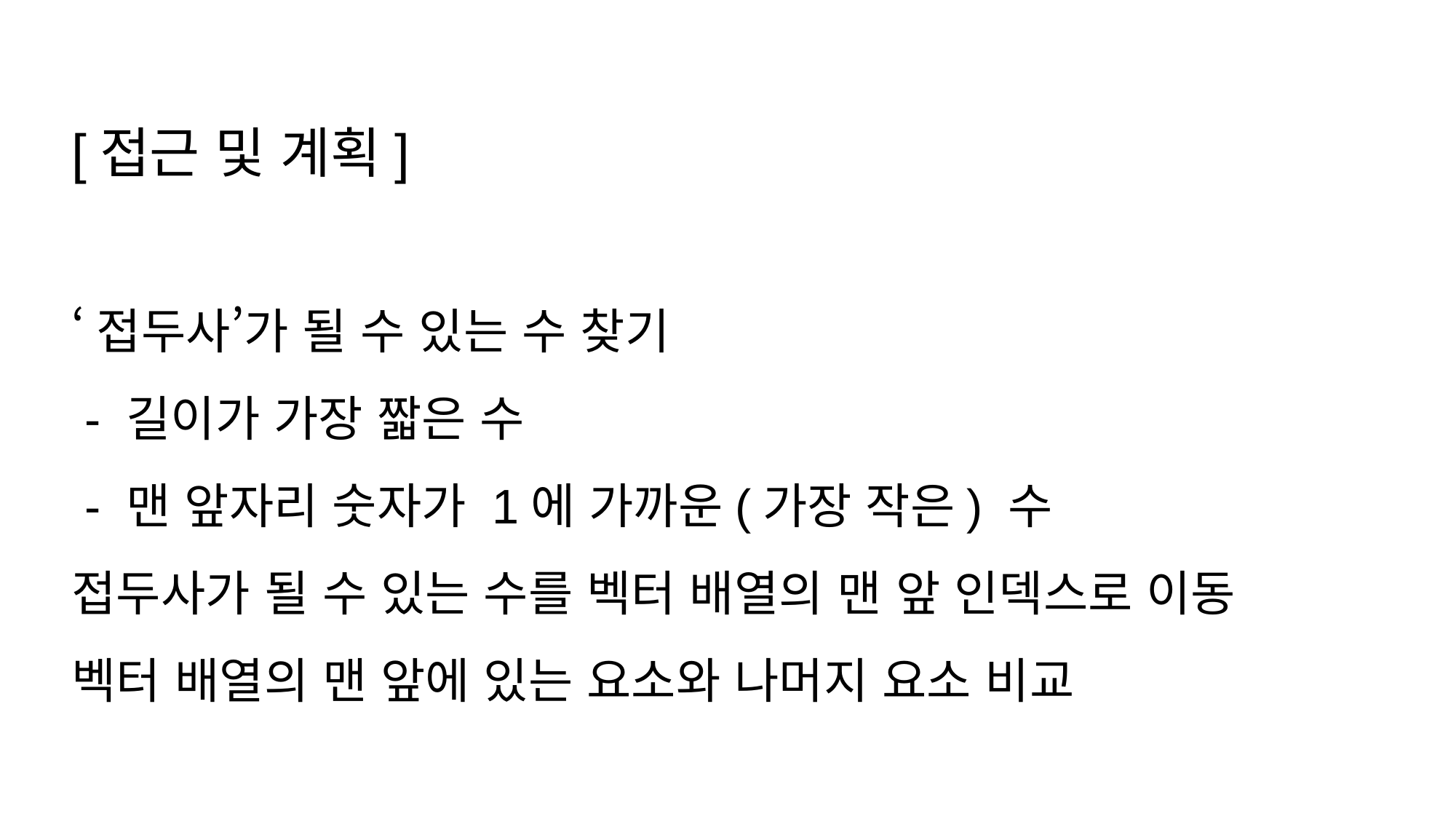

[접근 및 계획]

‘접두사’가 될 수 있는 수 찾기
 - 길이가 가장 짧은 수
 - 맨 앞자리 숫자가 1에 가까운(가장 작은) 수
접두사가 될 수 있는 수를 벡터 배열의 맨 앞 인덱스로 이동
벡터 배열의 맨 앞에 있는 요소와 나머지 요소 비교